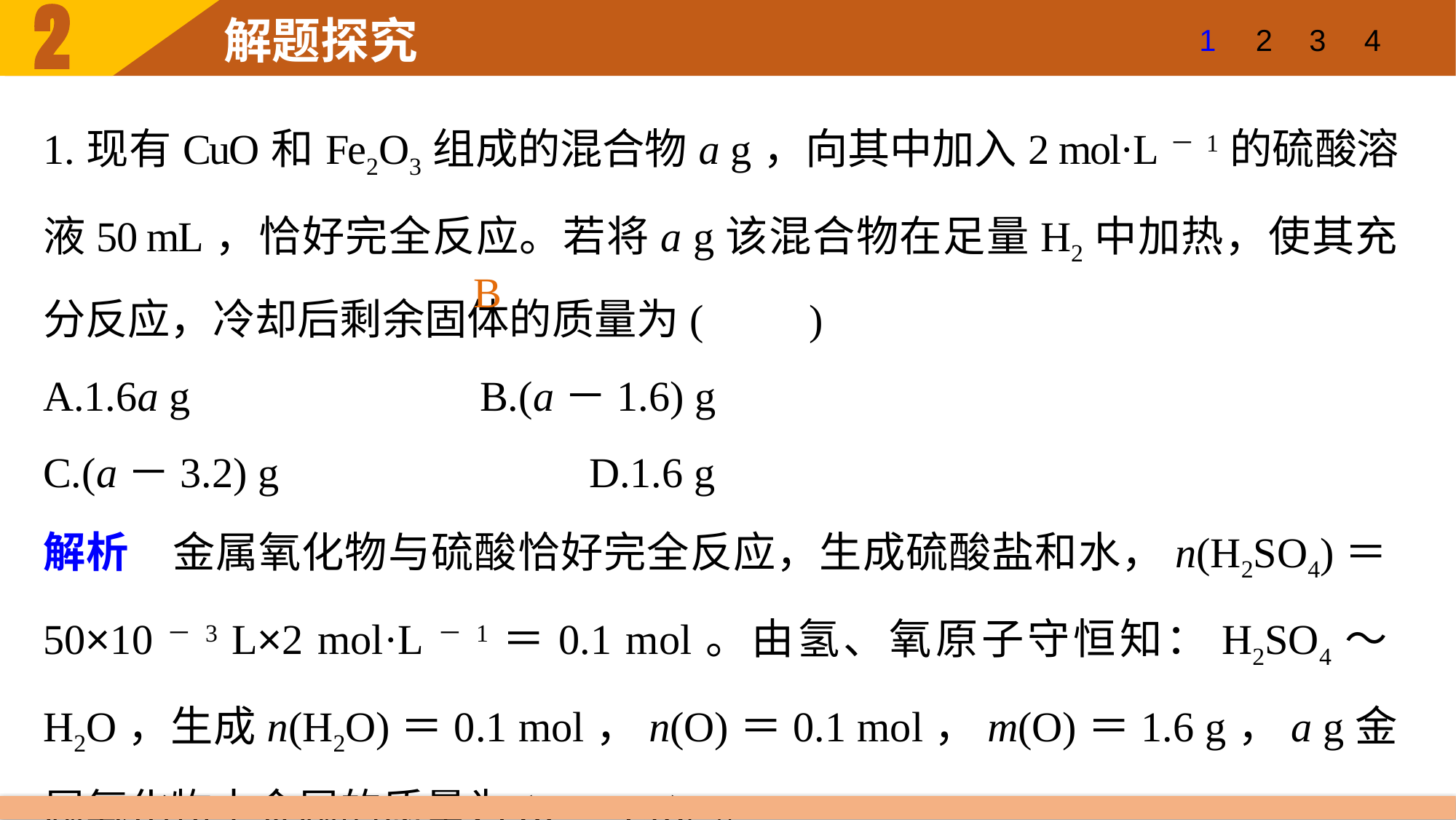

1
2
3
4
1.现有CuO和Fe2O3组成的混合物a g，向其中加入2 mol·L－1的硫酸溶液50 mL，恰好完全反应。若将a g该混合物在足量H2中加热，使其充分反应，冷却后剩余固体的质量为(　　)
A.1.6a g  			B.(a－1.6) g
C.(a－3.2) g  			D.1.6 g
解析　金属氧化物与硫酸恰好完全反应，生成硫酸盐和水，n(H2SO4)＝50×10－3 L×2 mol·L－1＝0.1 mol。由氢、氧原子守恒知：H2SO4～H2O，生成n(H2O)＝0.1 mol，n(O)＝0.1 mol，m(O)＝1.6 g，a g金属氧化物中金属的质量为(a－1.6)g。
B